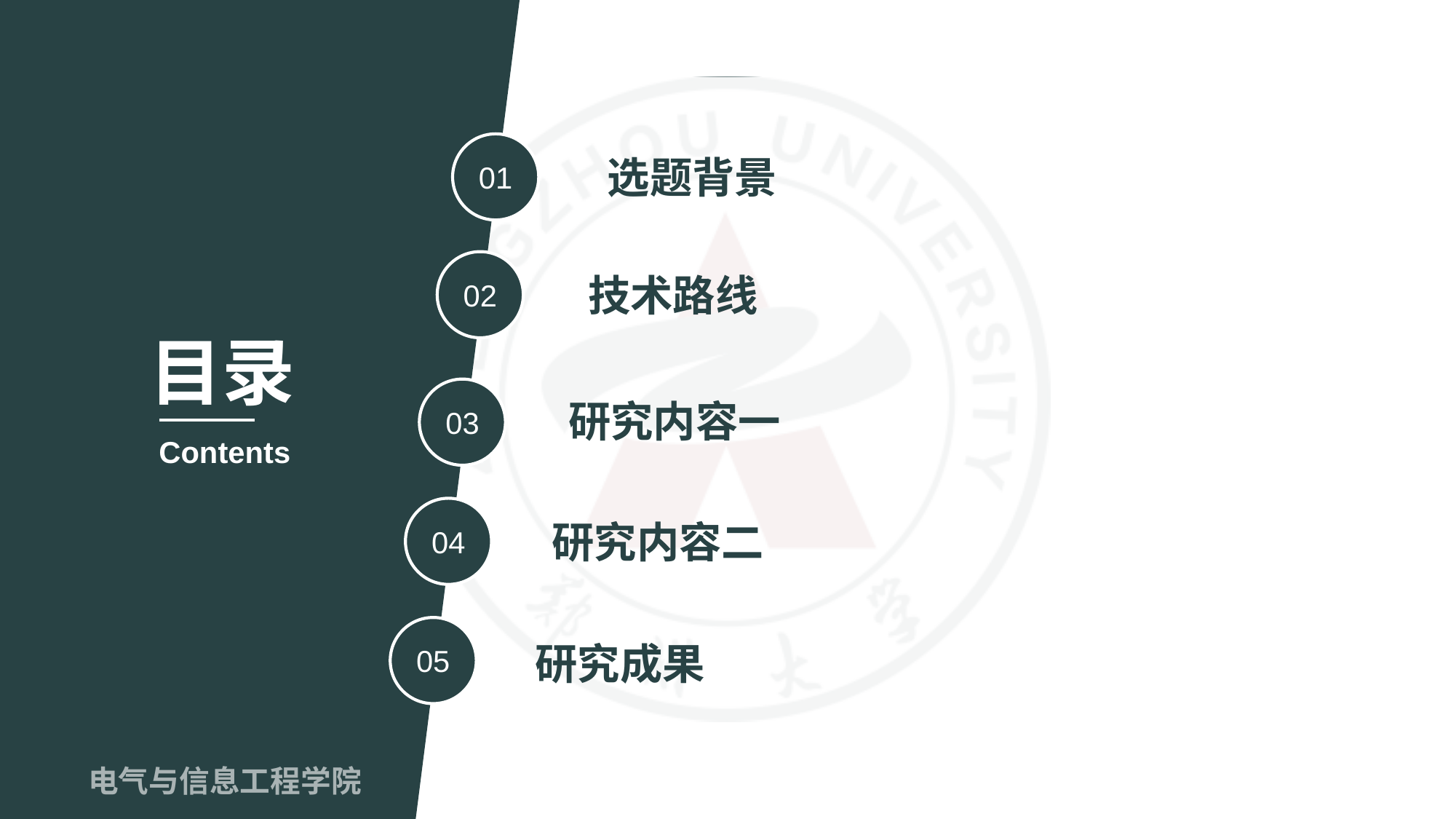

01
选题背景
02
技术路线
目录
Contents
03
研究内容一
04
研究内容二
05
研究成果
电气与信息工程学院